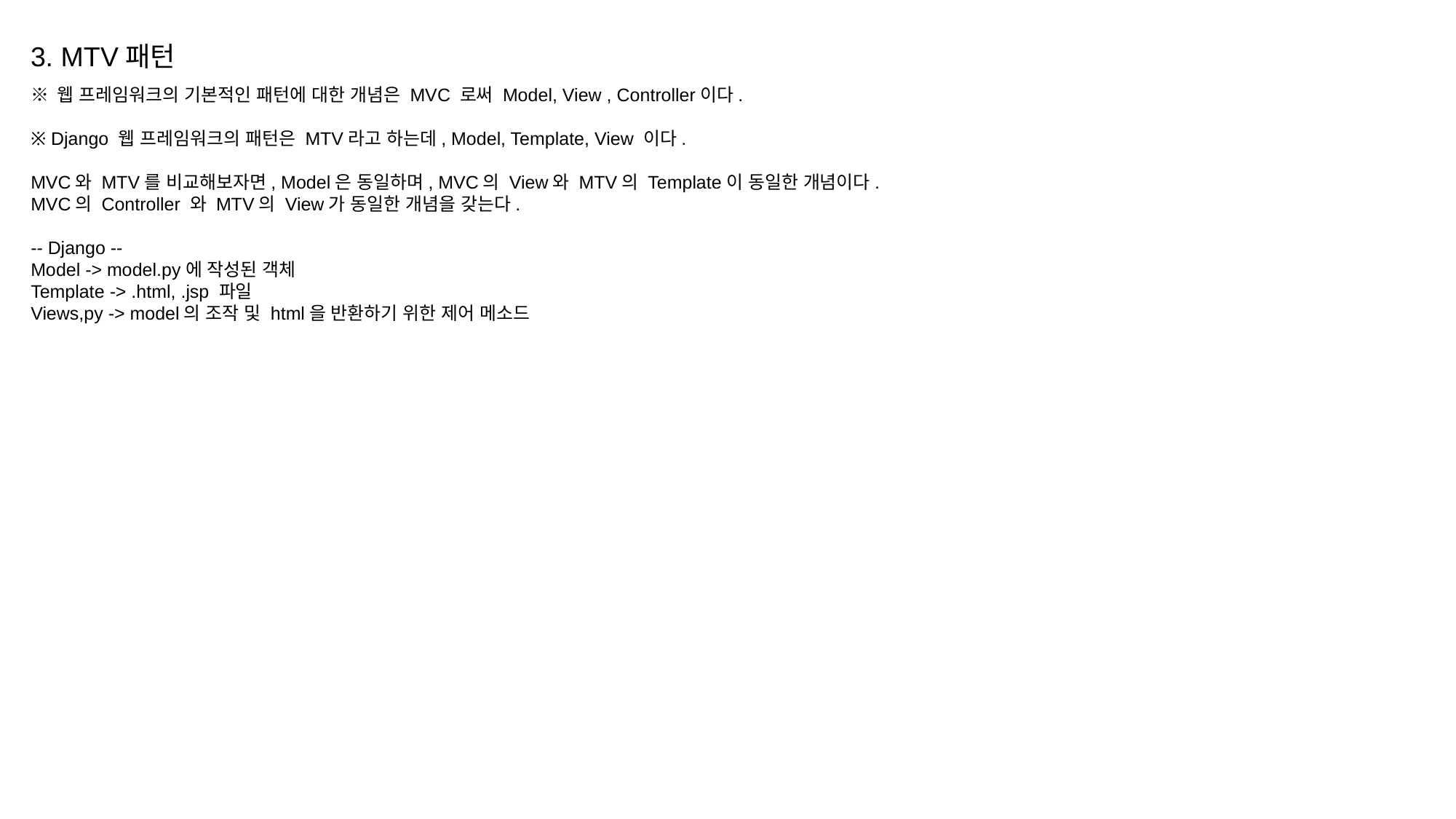

3. MTV패턴
※ 웹 프레임워크의 기본적인 패턴에 대한 개념은 MVC 로써 Model, View , Controller이다.

※ Django 웹 프레임워크의 패턴은 MTV라고 하는데, Model, Template, View 이다.

MVC와 MTV를 비교해보자면, Model은 동일하며, MVC의 View와 MTV의 Template이 동일한 개념이다.
MVC의 Controller 와 MTV의 View가 동일한 개념을 갖는다.

-- Django --
Model -> model.py에 작성된 객체
Template -> .html, .jsp 파일
Views,py -> model의 조작 및 html을 반환하기 위한 제어 메소드